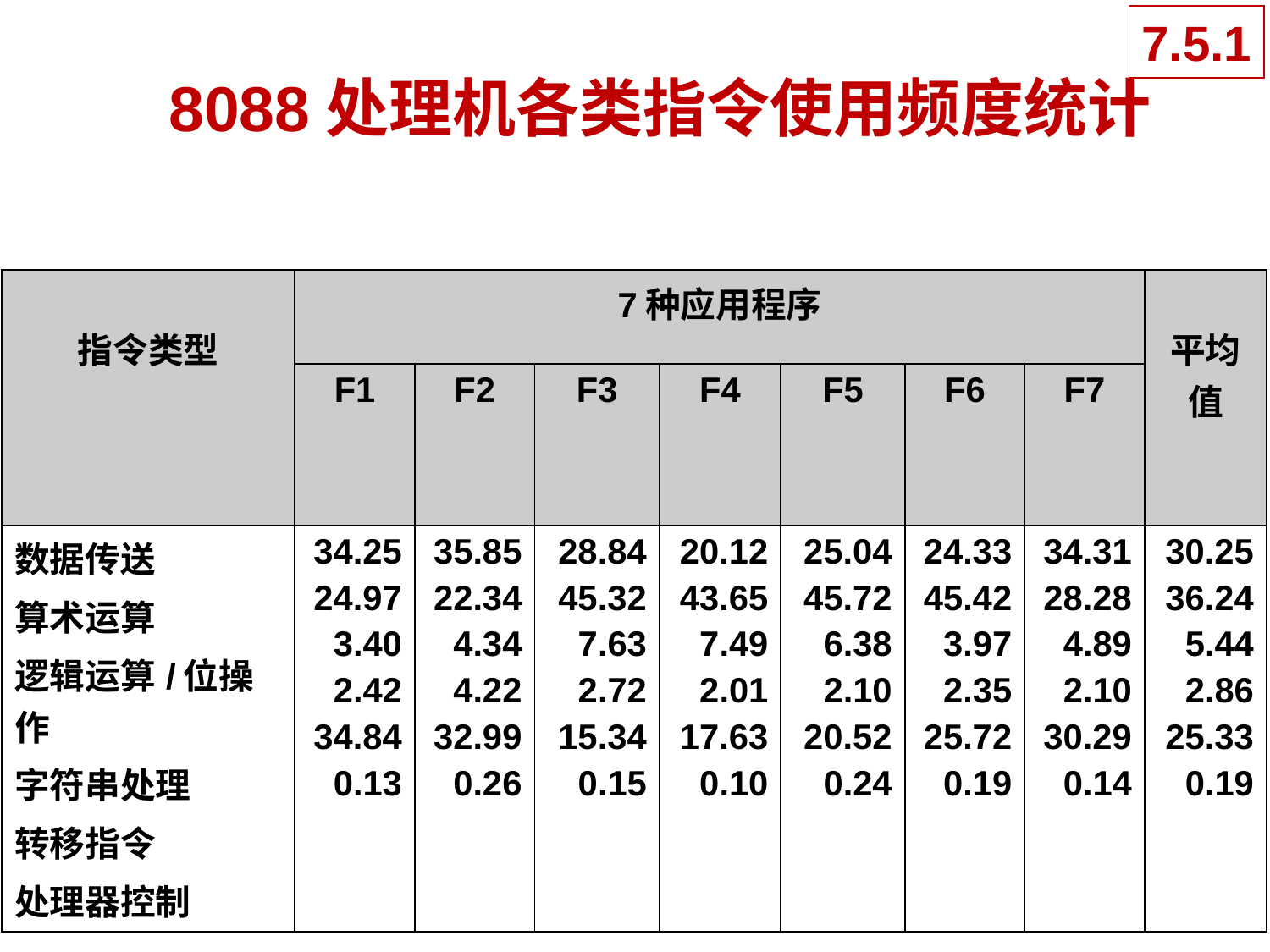

7.5.1
# 8088处理机各类指令使用频度统计
| 指令类型 | 7种应用程序 |  |  |  |  |  |  | 平均值 |
| --- | --- | --- | --- | --- | --- | --- | --- | --- |
|  | F1 | F2 | F3 | F4 | F5 | F6 | F7 |  |
| 数据传送 算术运算 逻辑运算/位操作 字符串处理 转移指令 处理器控制 | 34.25 24.97 3.40 2.42 34.84 0.13 | 35.85 22.34 4.34 4.22 32.99 0.26 | 28.84 45.32 7.63 2.72 15.34 0.15 | 20.12 43.65 7.49 2.01 17.63 0.10 | 25.04 45.72 6.38 2.10 20.52 0.24 | 24.33 45.42 3.97 2.35 25.72 0.19 | 34.31 28.28 4.89 2.10 30.29 0.14 | 30.25 36.24 5.44 2.86 25.33 0.19 |